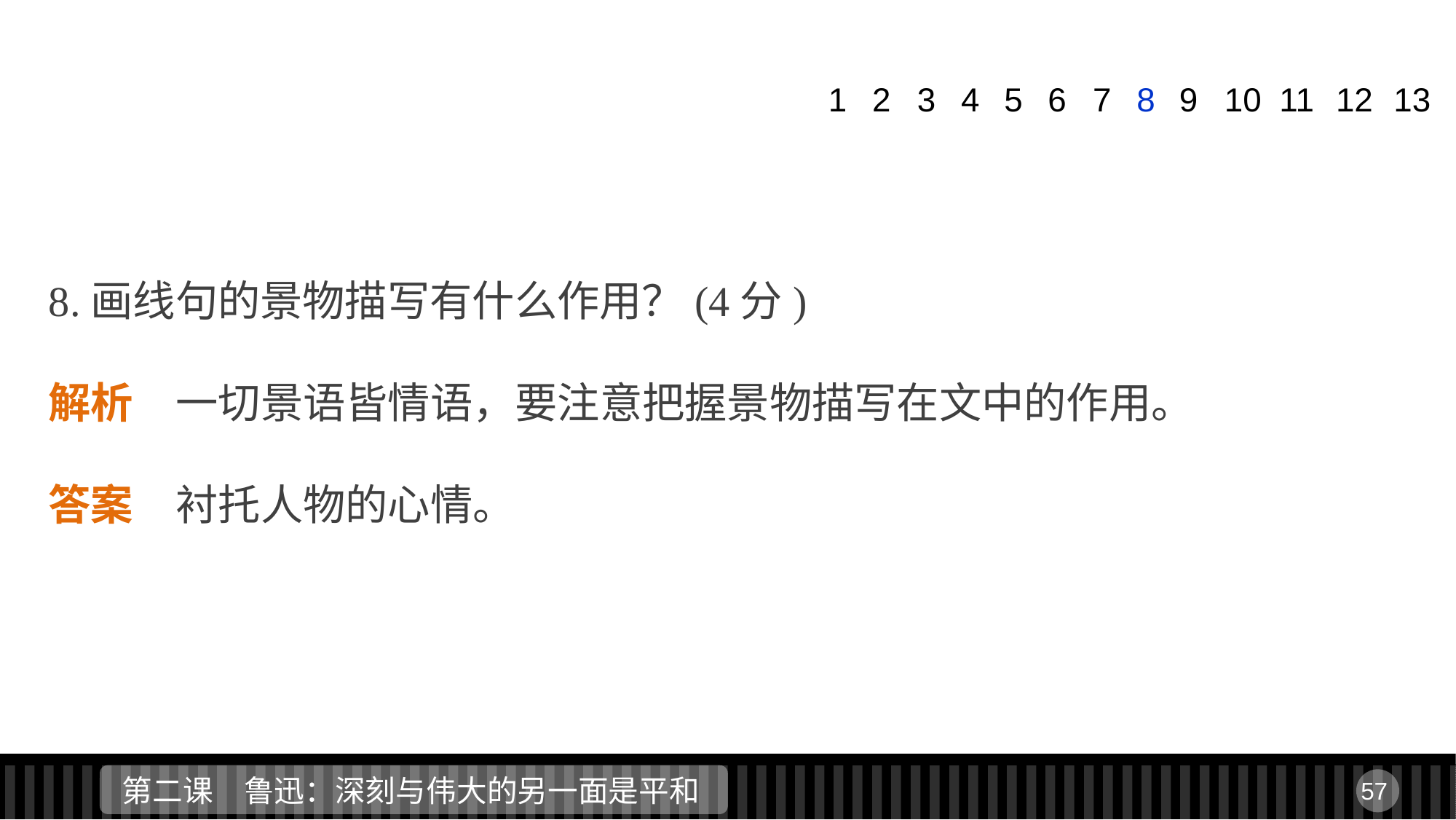

1
2
3
4
5
6
7
8
9
11
12
13
10
8.画线句的景物描写有什么作用？(4分)
解析　一切景语皆情语，要注意把握景物描写在文中的作用。
答案　衬托人物的心情。